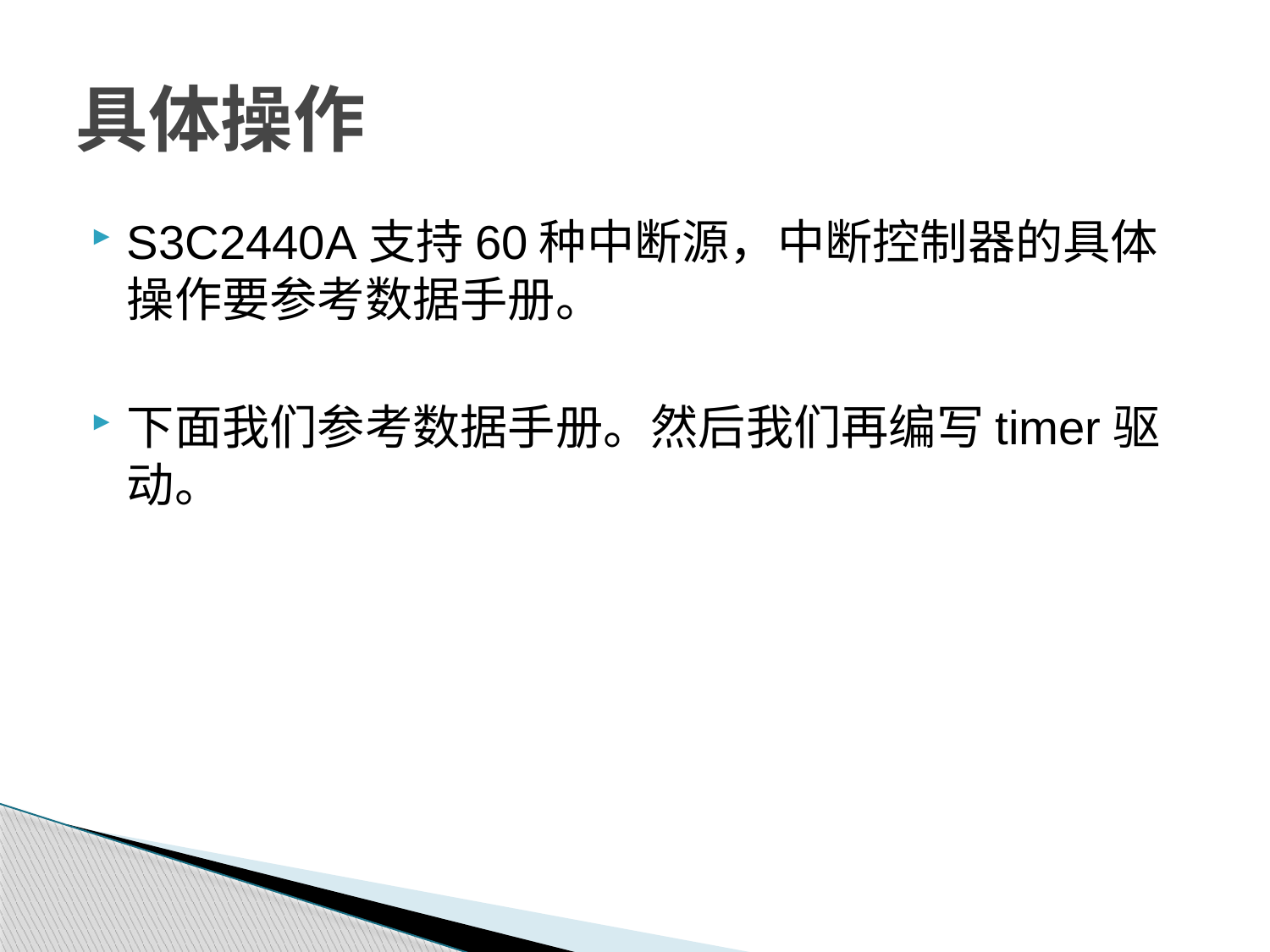

# 具体操作
S3C2440A支持60种中断源，中断控制器的具体操作要参考数据手册。

下面我们参考数据手册。然后我们再编写timer驱动。